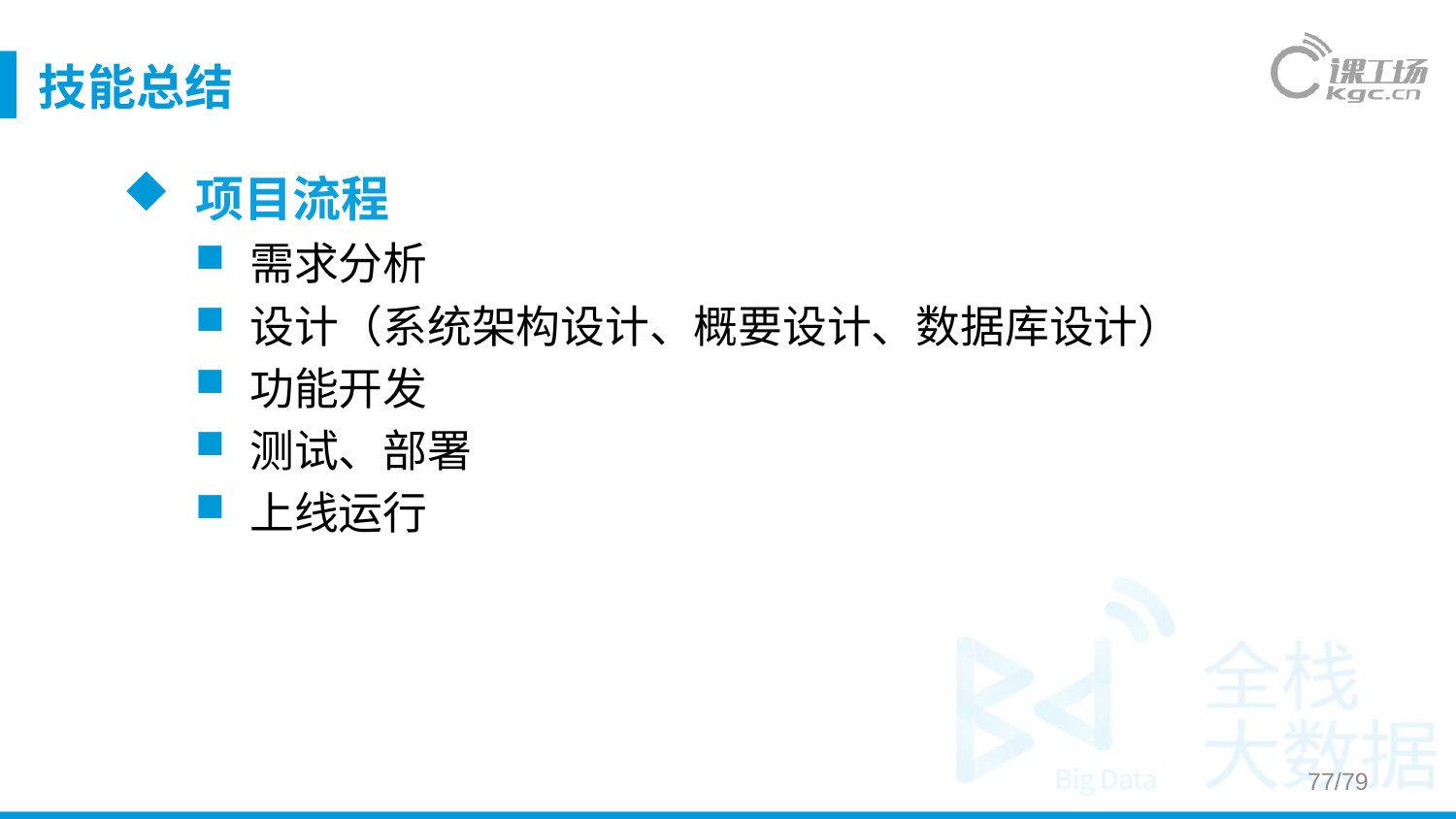

# 技能总结
项目流程
需求分析
设计（系统架构设计、概要设计、数据库设计）
功能开发
测试、部署
上线运行
77/79